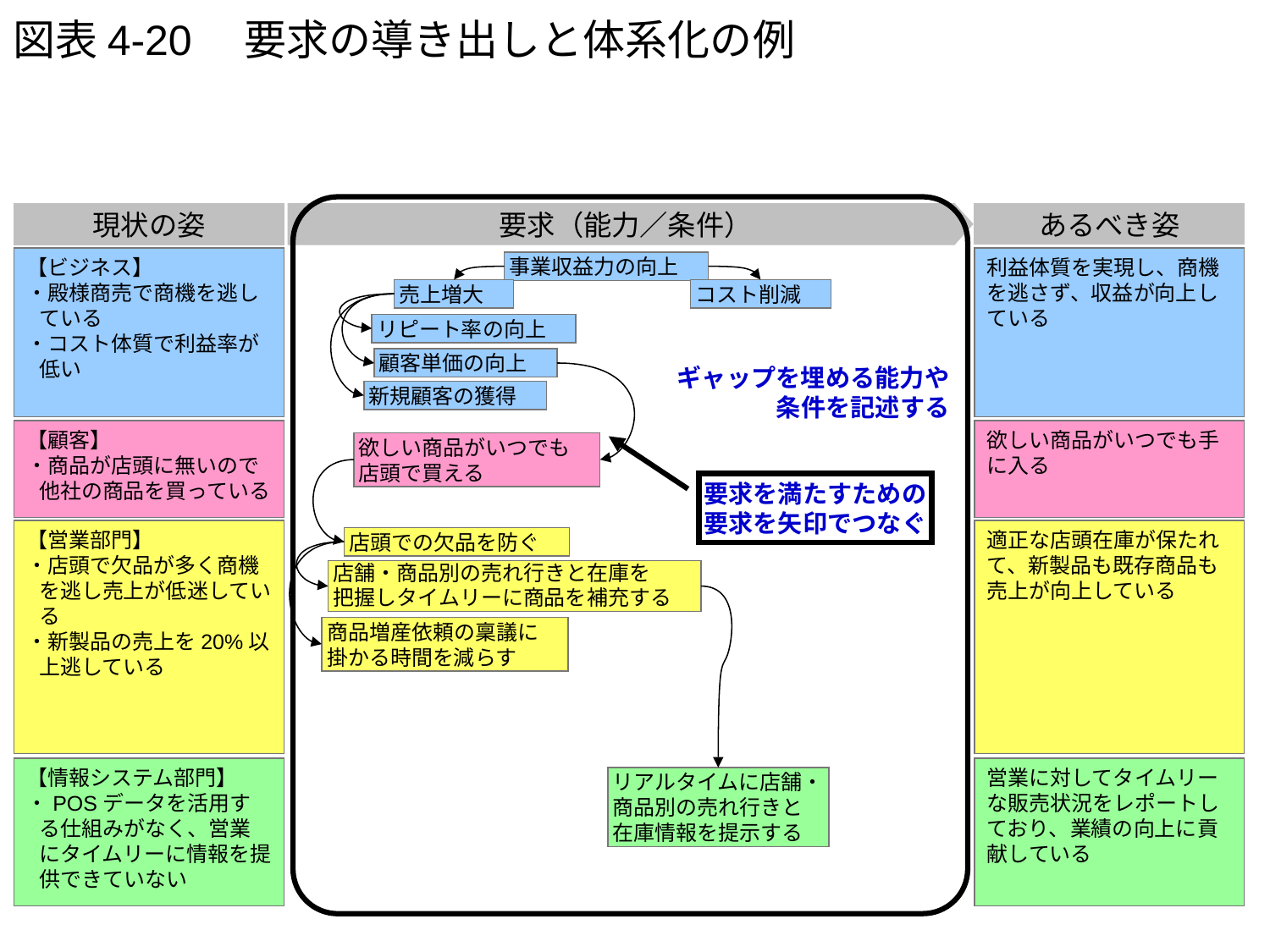

# 図表4-20　要求の導き出しと体系化の例

ギャップを埋める能力や
条件を記述する
現状の姿
要求（能力／条件）
あるべき姿
【ビジネス】
・殿様商売で商機を逃している
・コスト体質で利益率が低い
利益体質を実現し、商機を逃さず、収益が向上している
事業収益力の向上
売上増大
コスト削減
リピート率の向上
顧客単価の向上
新規顧客の獲得
【顧客】
・商品が店頭に無いので他社の商品を買っている
欲しい商品がいつでも手に入る
欲しい商品がいつでも
店頭で買える
要求を満たすための
要求を矢印でつなぐ
【営業部門】
・店頭で欠品が多く商機を逃し売上が低迷している
・新製品の売上を20%以上逃している
適正な店頭在庫が保たれて、新製品も既存商品も売上が向上している
店頭での欠品を防ぐ
店舗・商品別の売れ行きと在庫を
把握しタイムリーに商品を補充する
商品増産依頼の稟議に
掛かる時間を減らす
【情報システム部門】
・POSデータを活用する仕組みがなく、営業にタイムリーに情報を提供できていない
営業に対してタイムリーな販売状況をレポートしており、業績の向上に貢献している
リアルタイムに店舗・
商品別の売れ行きと
在庫情報を提示する